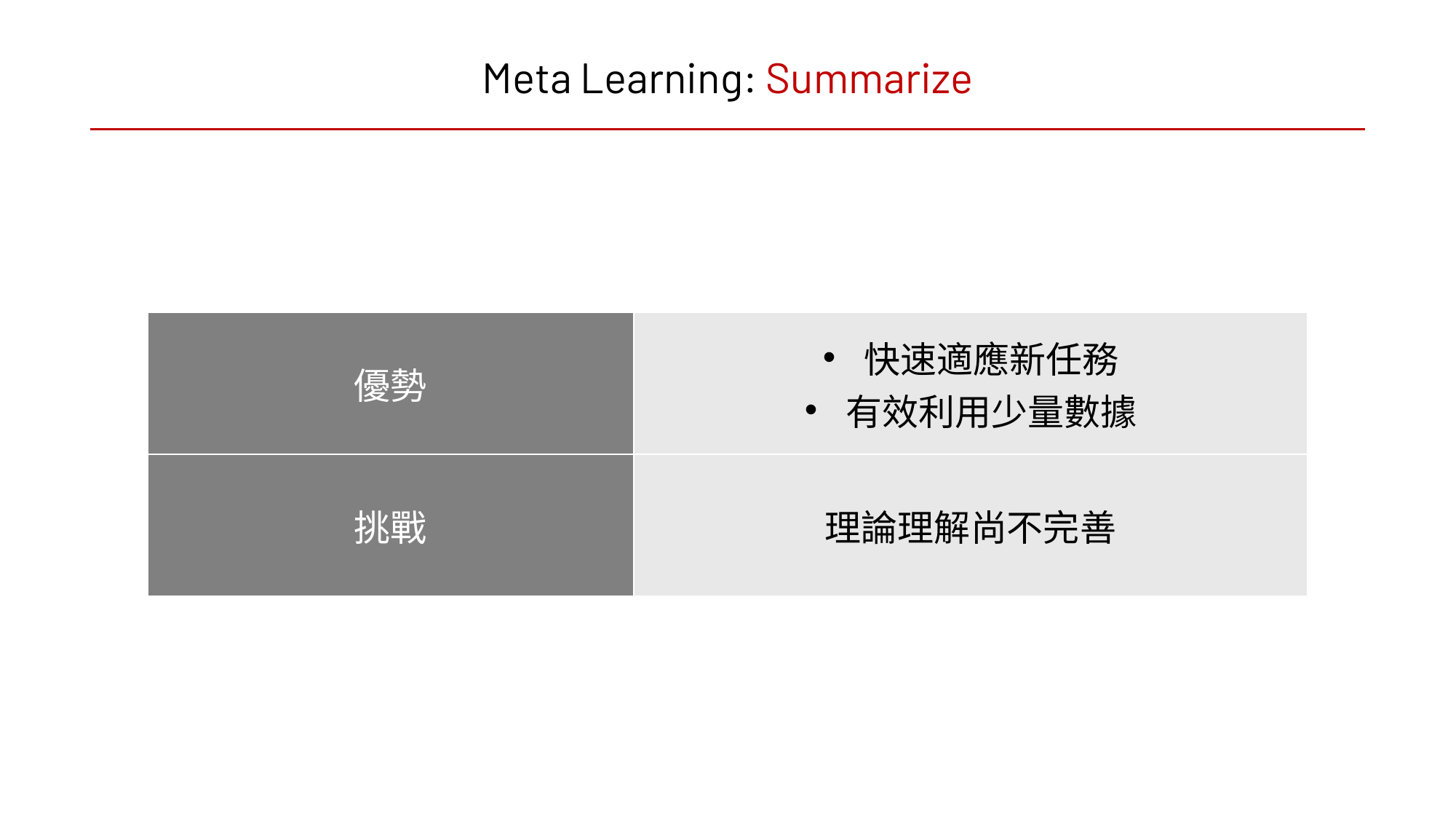

Meta Learning: Summarize
| 優勢 | 快速適應新任務 有效利用少量數據 |
| --- | --- |
| 挑戰 | 理論理解尚不完善 |